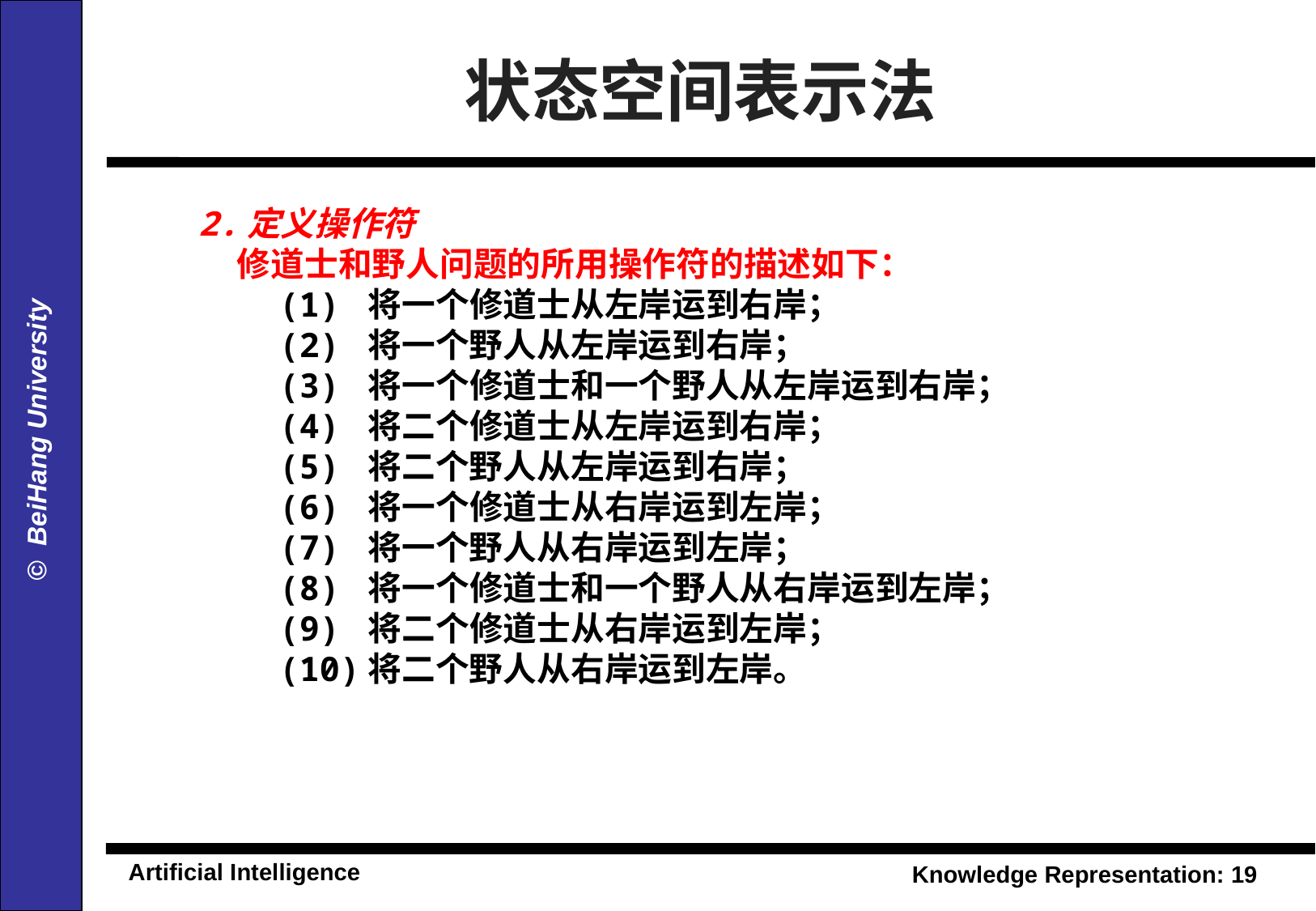

状态空间表示法
2.定义操作符
    修道士和野人问题的所用操作符的描述如下：
    (1) 将一个修道士从左岸运到右岸；
    (2) 将一个野人从左岸运到右岸；
    (3) 将一个修道士和一个野人从左岸运到右岸；
    (4) 将二个修道士从左岸运到右岸；
    (5) 将二个野人从左岸运到右岸；
    (6) 将一个修道士从右岸运到左岸；
    (7) 将一个野人从右岸运到左岸；
    (8) 将一个修道士和一个野人从右岸运到左岸；
    (9) 将二个修道士从右岸运到左岸；
    (10)将二个野人从右岸运到左岸。